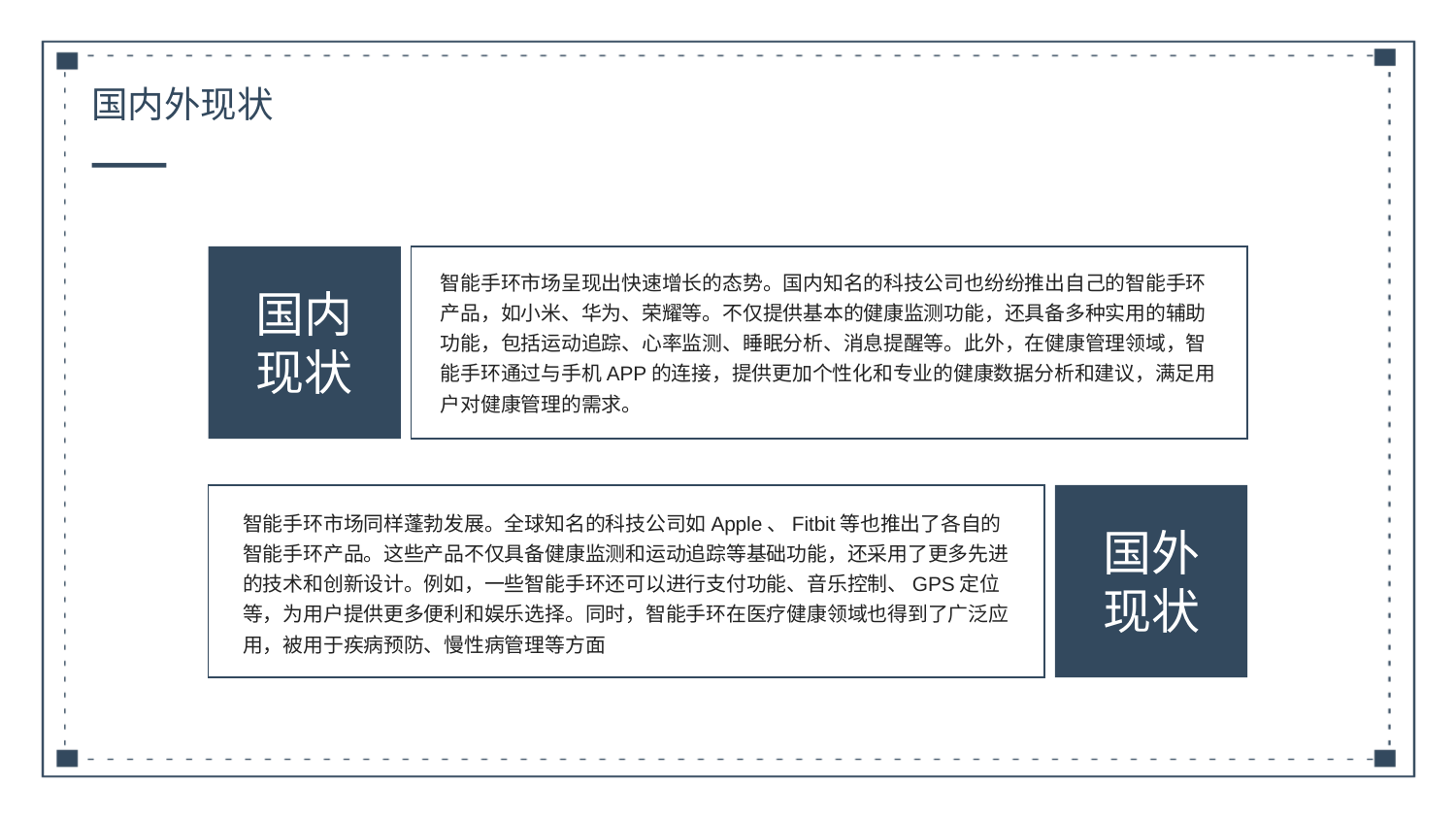

国内外现状

智能手环市场呈现出快速增长的态势。国内知名的科技公司也纷纷推出自己的智能手环产品，如小米、华为、荣耀等。不仅提供基本的健康监测功能，还具备多种实用的辅助功能，包括运动追踪、心率监测、睡眠分析、消息提醒等。此外，在健康管理领域，智能手环通过与手机APP的连接，提供更加个性化和专业的健康数据分析和建议，满足用户对健康管理的需求。
国内现状

智能手环市场同样蓬勃发展。全球知名的科技公司如Apple、Fitbit等也推出了各自的智能手环产品。这些产品不仅具备健康监测和运动追踪等基础功能，还采用了更多先进的技术和创新设计。例如，一些智能手环还可以进行支付功能、音乐控制、GPS定位等，为用户提供更多便利和娱乐选择。同时，智能手环在医疗健康领域也得到了广泛应用，被用于疾病预防、慢性病管理等方面
国外现状